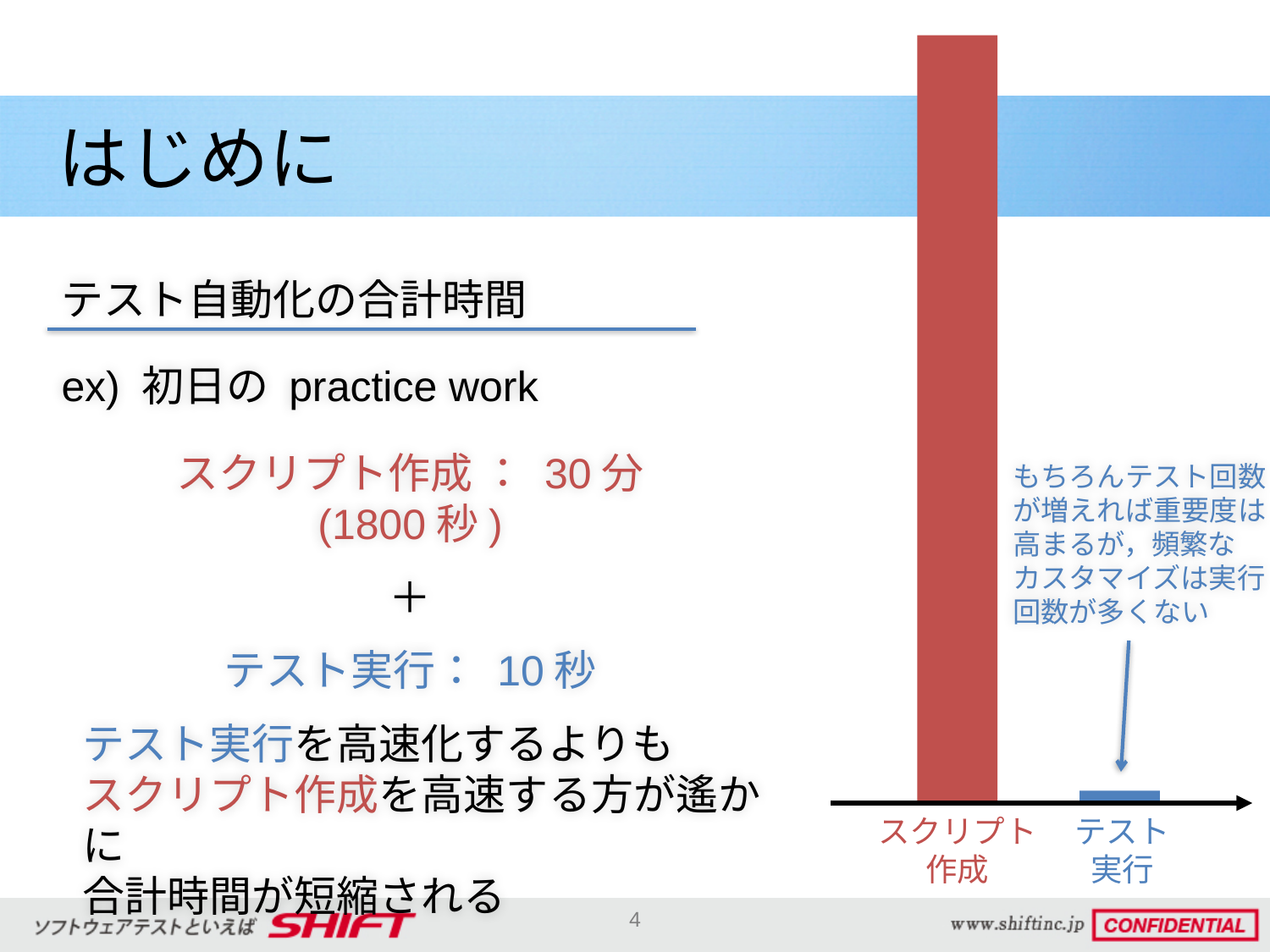

# はじめに
テスト自動化の合計時間
ex) 初日の practice work
スクリプト作成 ： 30分 (1800秒)

＋

テスト実行： 10秒
もちろんテスト回数が増えれば重要度は
高まるが，頻繁な
カスタマイズは実行回数が多くない
テスト実行を高速化するよりも
スクリプト作成を高速する方が遙かに
合計時間が短縮される

スクリプト
作成
テスト
実行
4